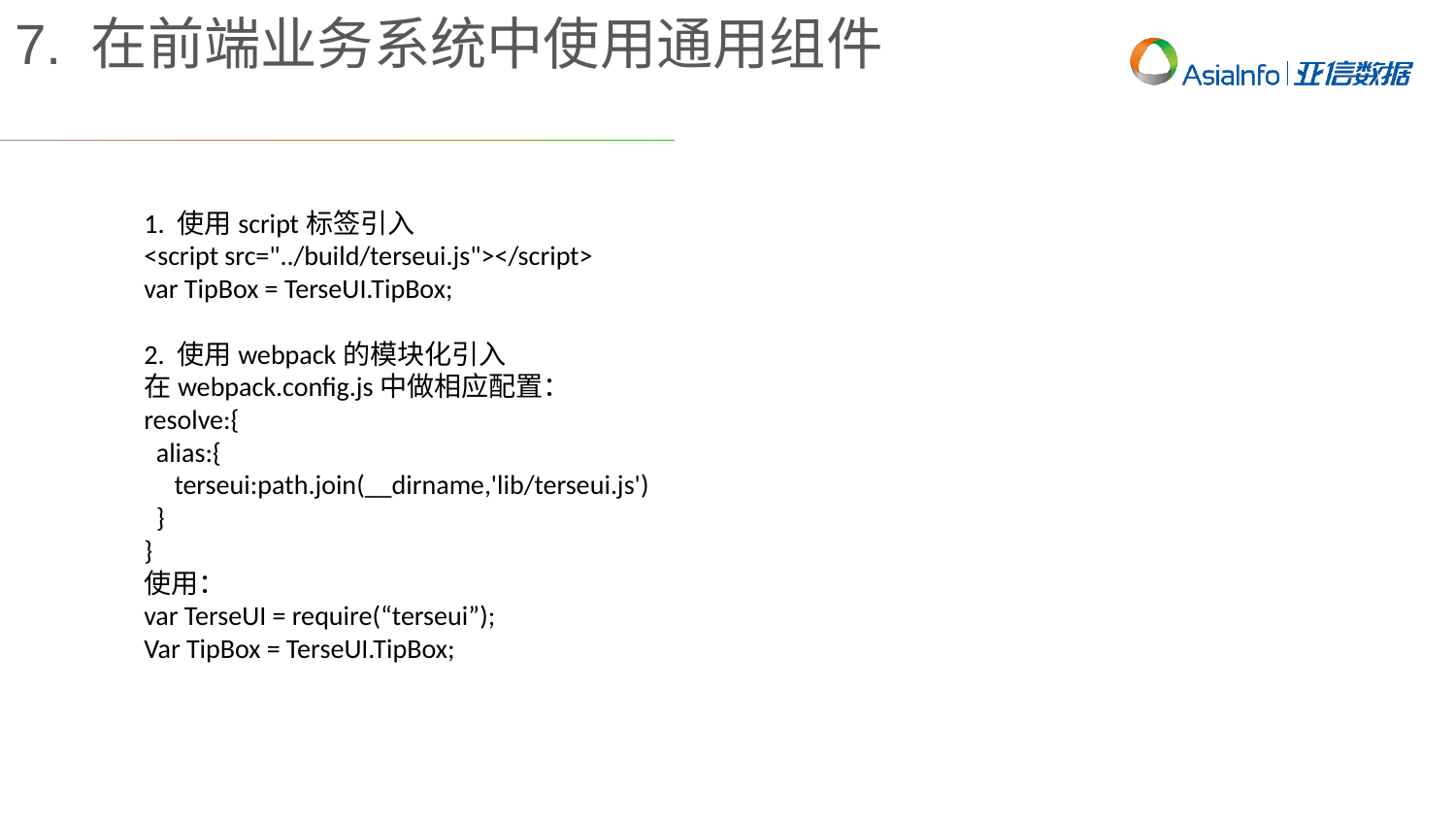

7. 在前端业务系统中使用通用组件
1. 使用script标签引入
<script src="../build/terseui.js"></script>
var TipBox = TerseUI.TipBox;

2. 使用webpack的模块化引入
在webpack.config.js中做相应配置：
resolve:{
  alias:{
     terseui:path.join(__dirname,'lib/terseui.js')
  }
}
使用：
var TerseUI = require(“terseui”);
Var TipBox = TerseUI.TipBox;